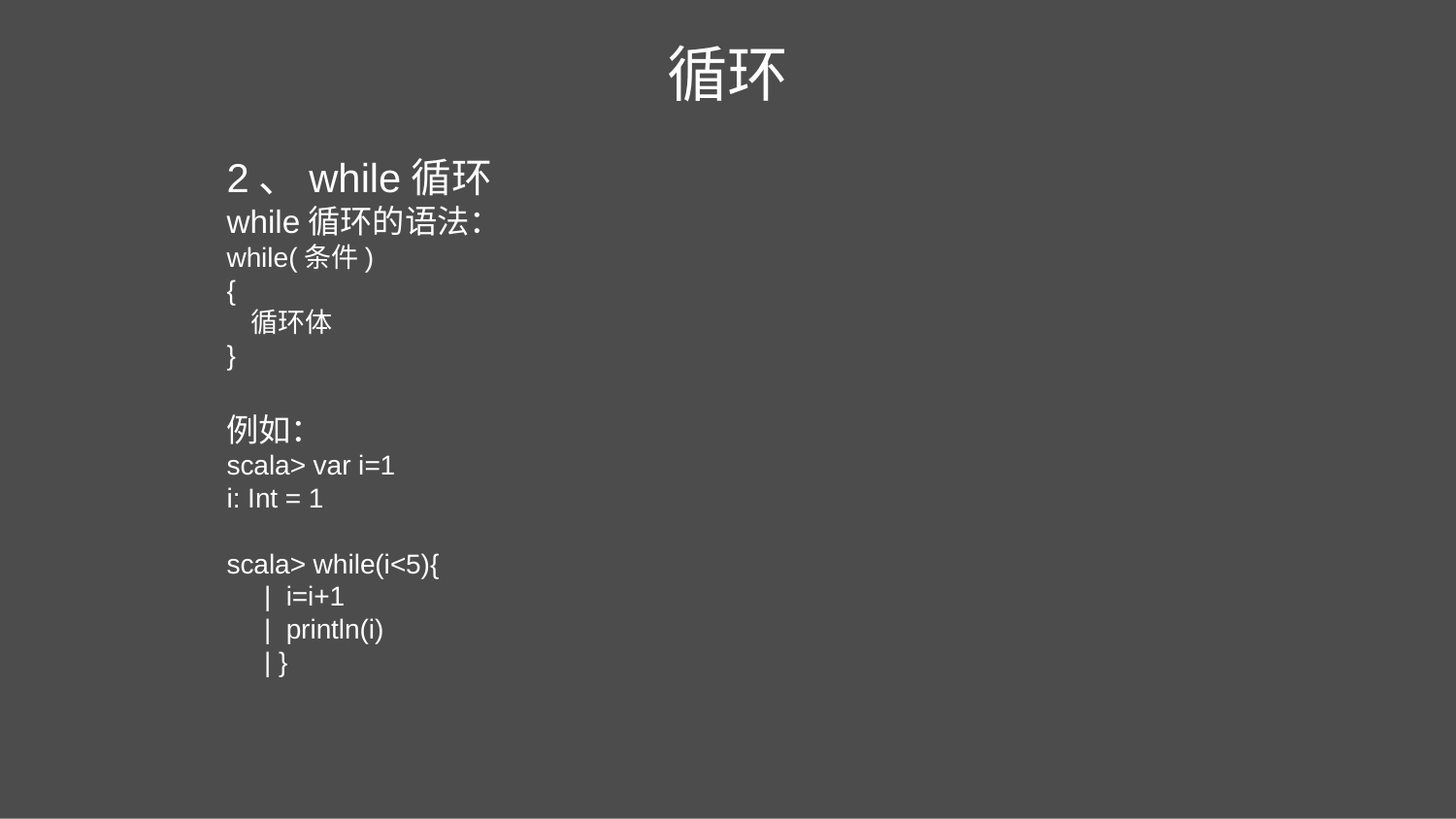

循环

2、while循环
while循环的语法：
while(条件)
{
   循环体
}

例如：
scala> var i=1
i: Int = 1

scala> while(i<5){
     |  i=i+1
     |  println(i)
     | }